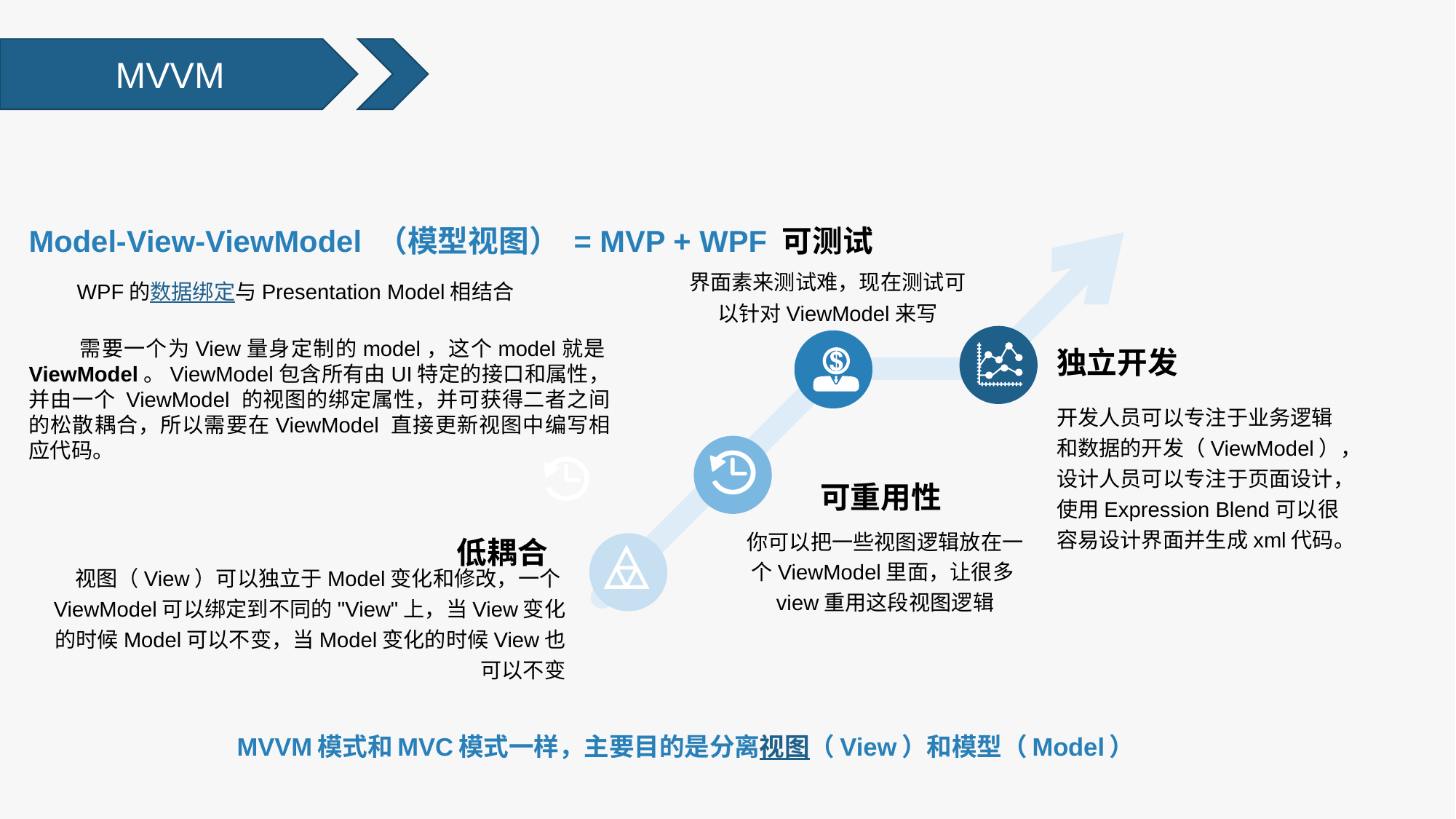

MVVM

Model-View-ViewModel （模型视图） = MVP + WPF
        WPF的数据绑定与Presentation Model相结合

        需要一个为View量身定制的model，这个model就是ViewModel。ViewModel包含所有由UI特定的接口和属性，并由一个 ViewModel 的视图的绑定属性，并可获得二者之间的松散耦合，所以需要在ViewModel 直接更新视图中编写相应代码。
可测试
界面素来测试难，现在测试可以针对ViewModel来写

独立开发
开发人员可以专注于业务逻辑和数据的开发（ViewModel），设计人员可以专注于页面设计，使用Expression Blend可以很容易设计界面并生成xml代码。

低耦合
视图（View）可以独立于Model变化和修改，一个ViewModel可以绑定到不同的"View"上，当View变化的时候Model可以不变，当Model变化的时候View也可以不变

可重用性
你可以把一些视图逻辑放在一个ViewModel里面，让很多view重用这段视图逻辑
MVVM模式和MVC模式一样，主要目的是分离视图（View）和模型（Model）